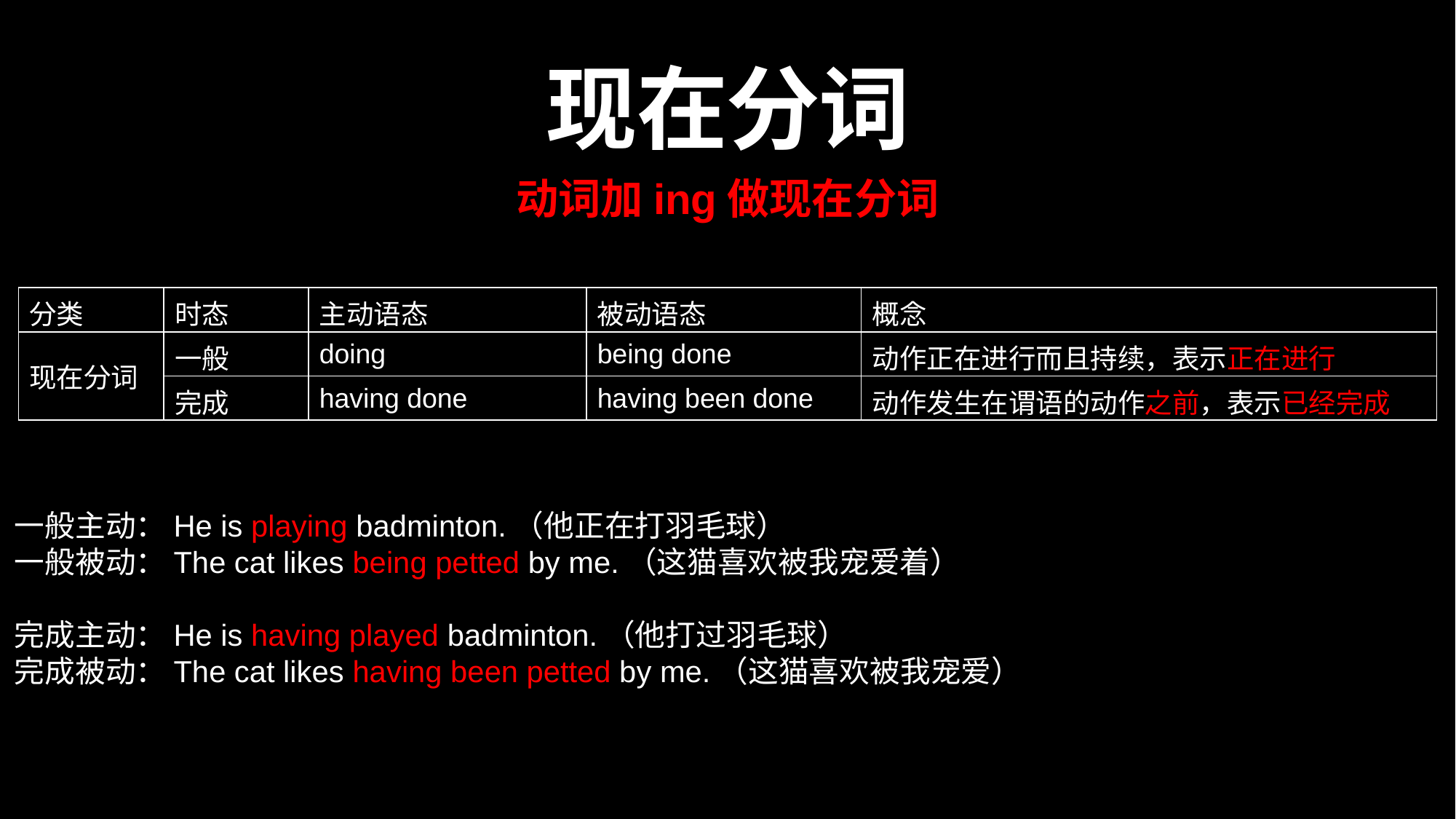

现在分词
动词加ing做现在分词
| 分类 | 时态 | 主动语态 | 被动语态 | 概念 |
| --- | --- | --- | --- | --- |
| 现在分词 | 一般 | doing | being done | 动作正在进行而且持续，表示正在进行 |
|  | 完成 | having done | having been done | 动作发生在谓语的动作之前，表示已经完成 |
一般主动：He is playing badminton.（他正在打羽毛球）
一般被动：The cat likes being petted by me.（这猫喜欢被我宠爱着）

完成主动：He is having played badminton.（他打过羽毛球）
完成被动：The cat likes having been petted by me.（这猫喜欢被我宠爱）